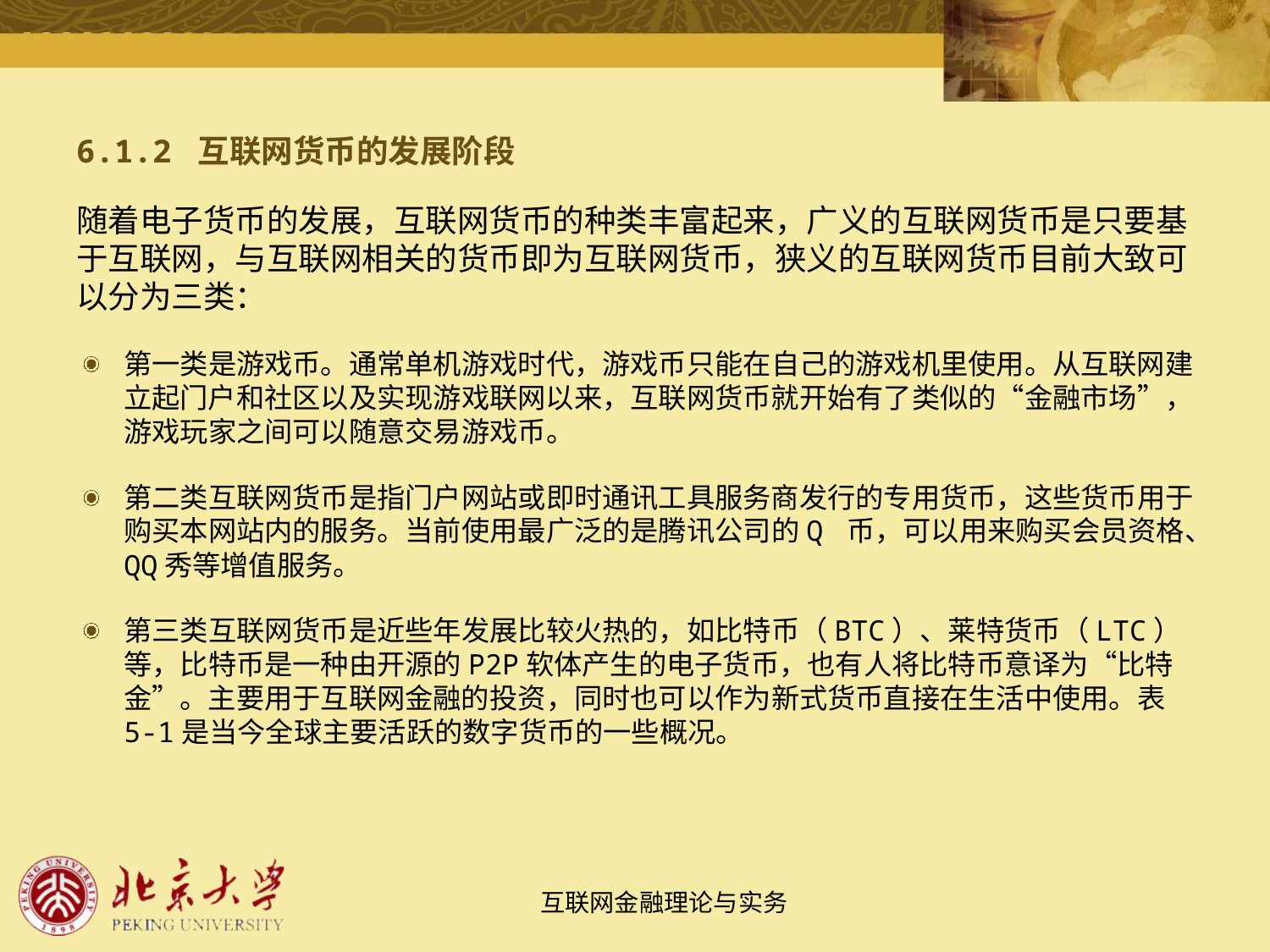

6.1.2 互联网货币的发展阶段
随着电子货币的发展，互联网货币的种类丰富起来，广义的互联网货币是只要基于互联网，与互联网相关的货币即为互联网货币，狭义的互联网货币目前大致可以分为三类：
第一类是游戏币。通常单机游戏时代，游戏币只能在自己的游戏机里使用。从互联网建立起门户和社区以及实现游戏联网以来，互联网货币就开始有了类似的“金融市场”，游戏玩家之间可以随意交易游戏币。
第二类互联网货币是指门户网站或即时通讯工具服务商发行的专用货币，这些货币用于购买本网站内的服务。当前使用最广泛的是腾讯公司的Q 币，可以用来购买会员资格、QQ秀等增值服务。
第三类互联网货币是近些年发展比较火热的，如比特币（BTC）、莱特货币（LTC）等，比特币是一种由开源的P2P软体产生的电子货币，也有人将比特币意译为“比特金”。主要用于互联网金融的投资，同时也可以作为新式货币直接在生活中使用。表5-1是当今全球主要活跃的数字货币的一些概况。